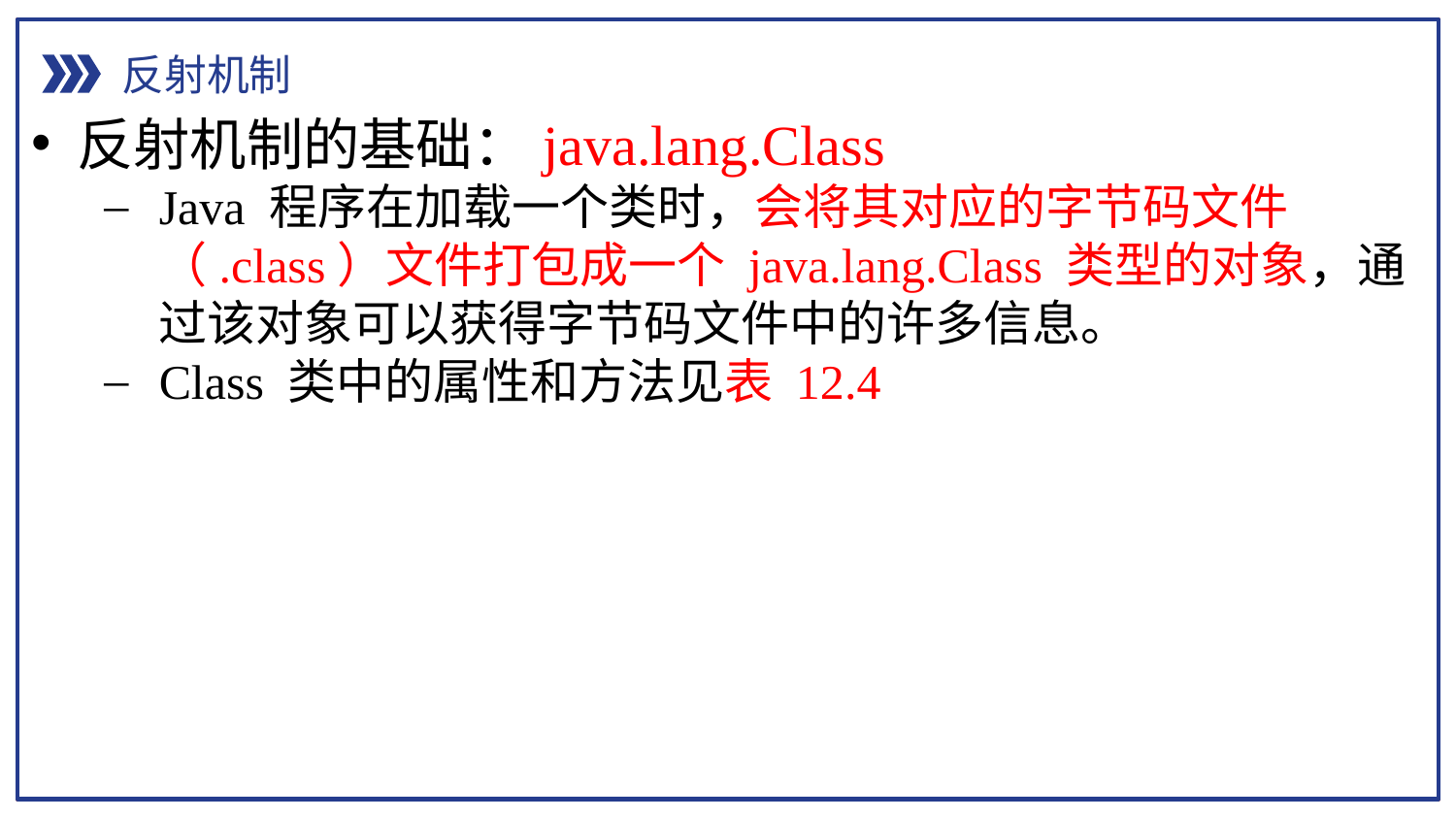

反射机制

反射机制的基础：java.lang.Class
Java 程序在加载一个类时，会将其对应的字节码文件（.class）文件打包成一个 java.lang.Class 类型的对象，通过该对象可以获得字节码文件中的许多信息。
Class 类中的属性和方法见表 12.4